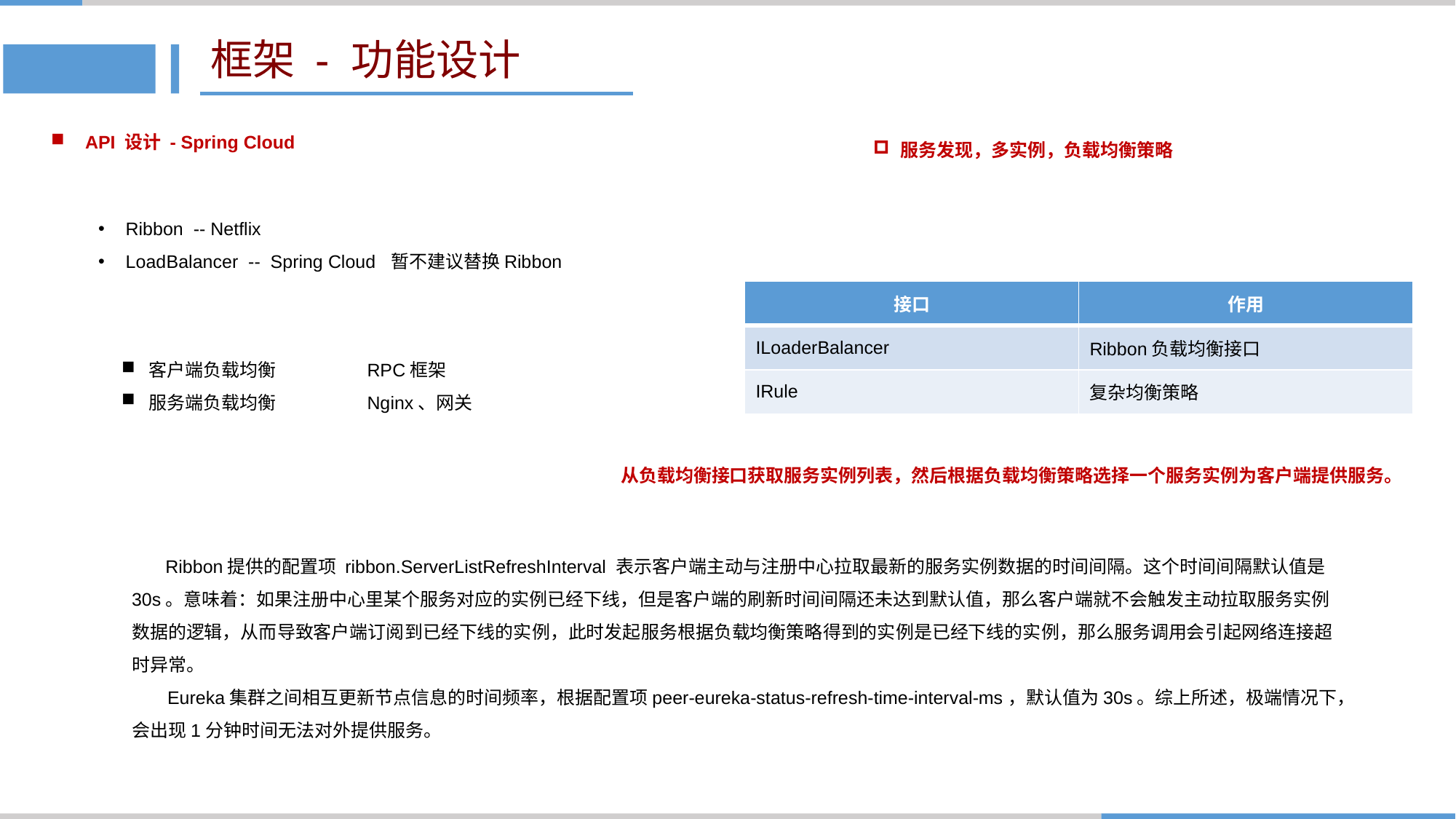

# 框架 - 功能设计

API 设计 - Spring Cloud
服务发现，多实例，负载均衡策略
Ribbon  -- Netflix
LoadBalancer  --  Spring Cloud  暂不建议替换Ribbon
| 接口 | 作用 |
| --- | --- |
| ILoaderBalancer | Ribbon负载均衡接口 |
| IRule | 复杂均衡策略 |
客户端负载均衡	RPC框架
服务端负载均衡	Nginx、网关
从负载均衡接口获取服务实例列表，然后根据负载均衡策略选择一个服务实例为客户端提供服务。
            Ribbon提供的配置项 ribbon.ServerListRefreshInterval 表示客户端主动与注册中心拉取最新的服务实例数据的时间间隔。这个时间间隔默认值是30s。意味着：如果注册中心里某个服务对应的实例已经下线，但是客户端的刷新时间间隔还未达到默认值，那么客户端就不会触发主动拉取服务实例数据的逻辑，从而导致客户端订阅到已经下线的实例，此时发起服务根据负载均衡策略得到的实例是已经下线的实例，那么服务调用会引起网络连接超时异常。
	       Eureka集群之间相互更新节点信息的时间频率，根据配置项peer-eureka-status-refresh-time-interval-ms，默认值为30s。综上所述，极端情况下，会出现1分钟时间无法对外提供服务。